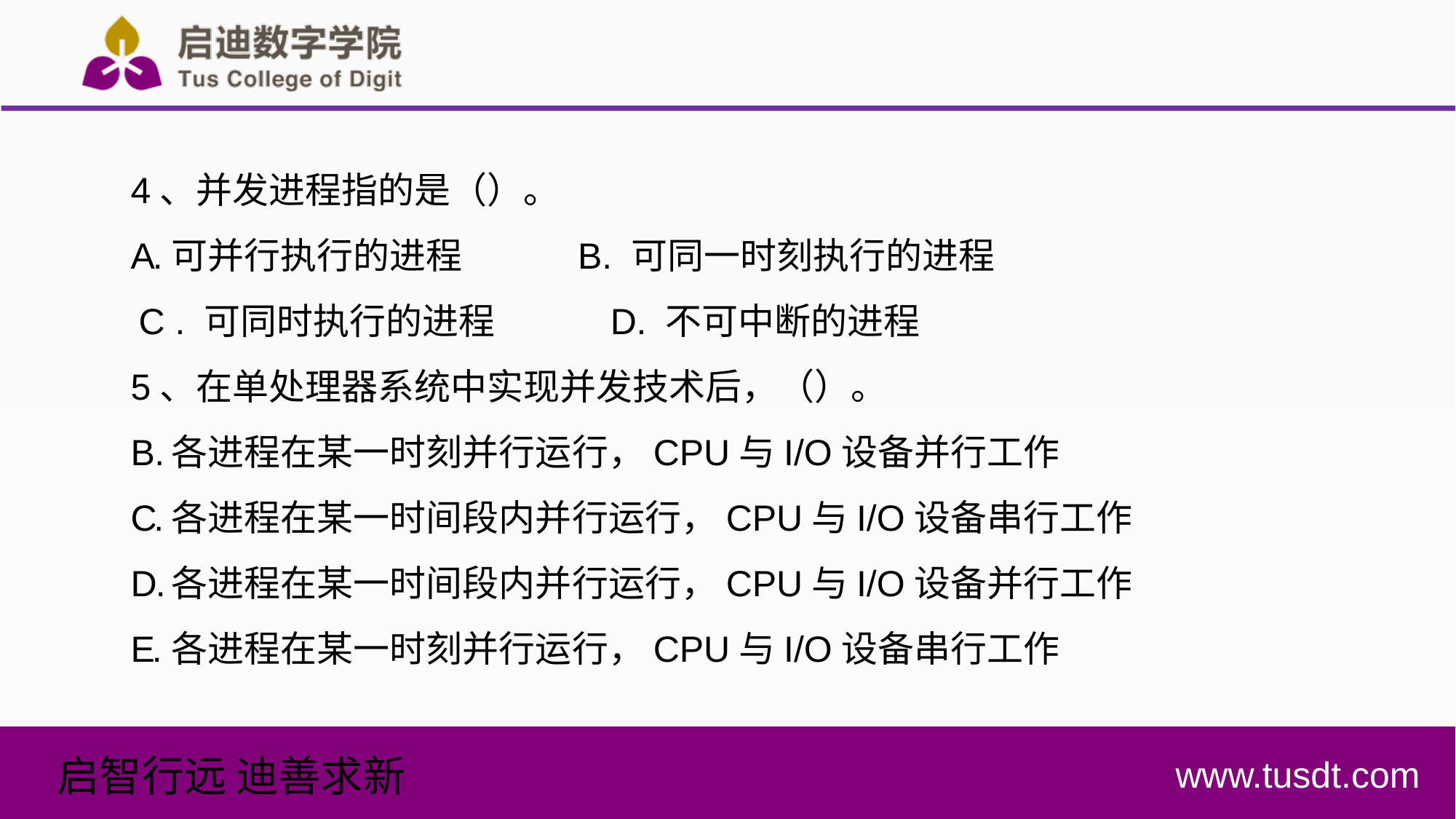

4、并发进程指的是（）。
可并行执行的进程             B. 可同一时刻执行的进程
C . 可同时执行的进程             D. 不可中断的进程
5、在单处理器系统中实现并发技术后，（）。
各进程在某一时刻并行运行，CPU与I/O设备并行工作
各进程在某一时间段内并行运行，CPU与I/O设备串行工作
各进程在某一时间段内并行运行，CPU与I/O设备并行工作
各进程在某一时刻并行运行，CPU与I/O设备串行工作